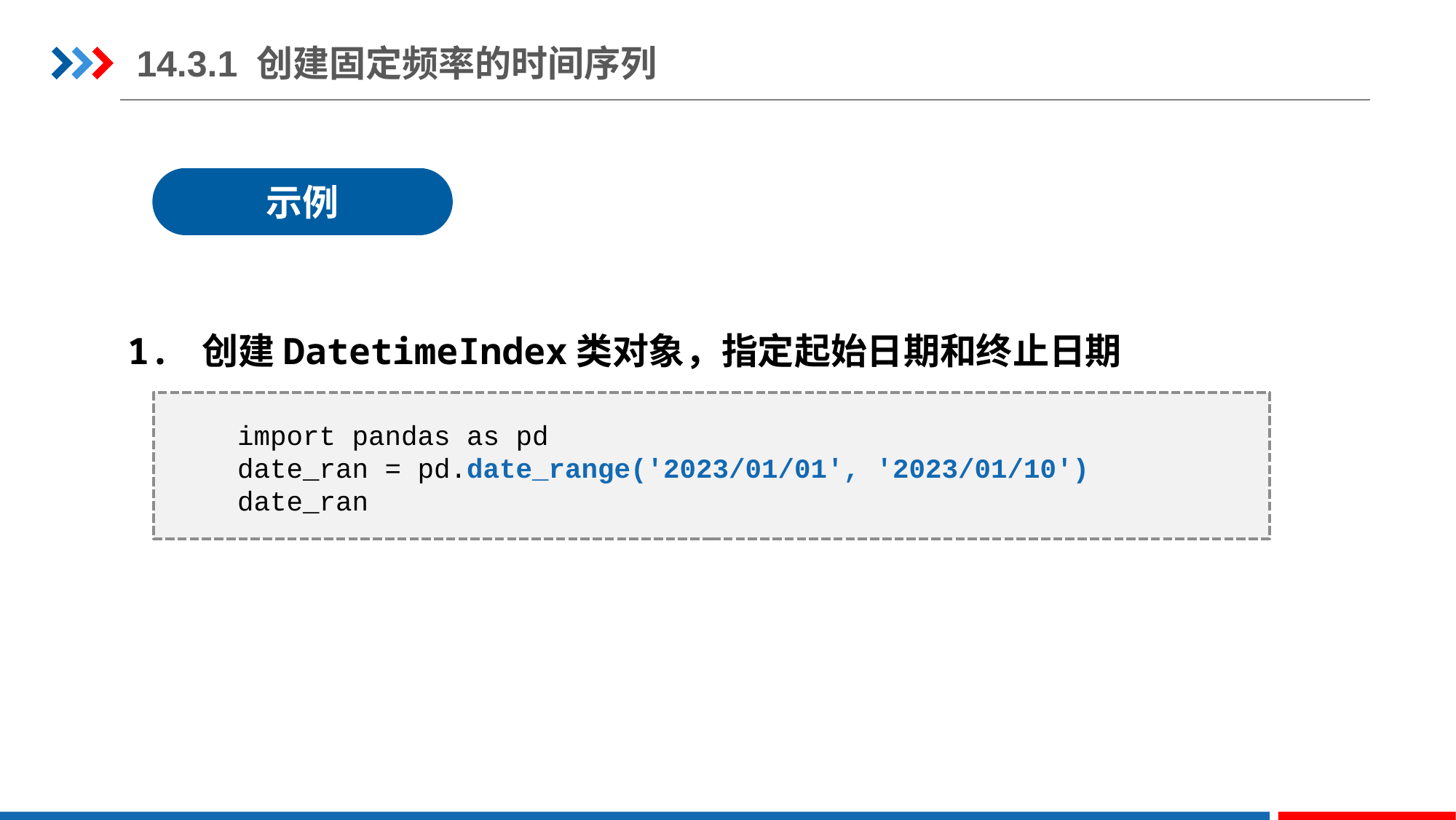

14.3.1 创建固定频率的时间序列
示例
1. 创建DatetimeIndex类对象，指定起始日期和终止日期

import pandas as pd
date_ran = pd.date_range('2023/01/01', '2023/01/10')
date_ran